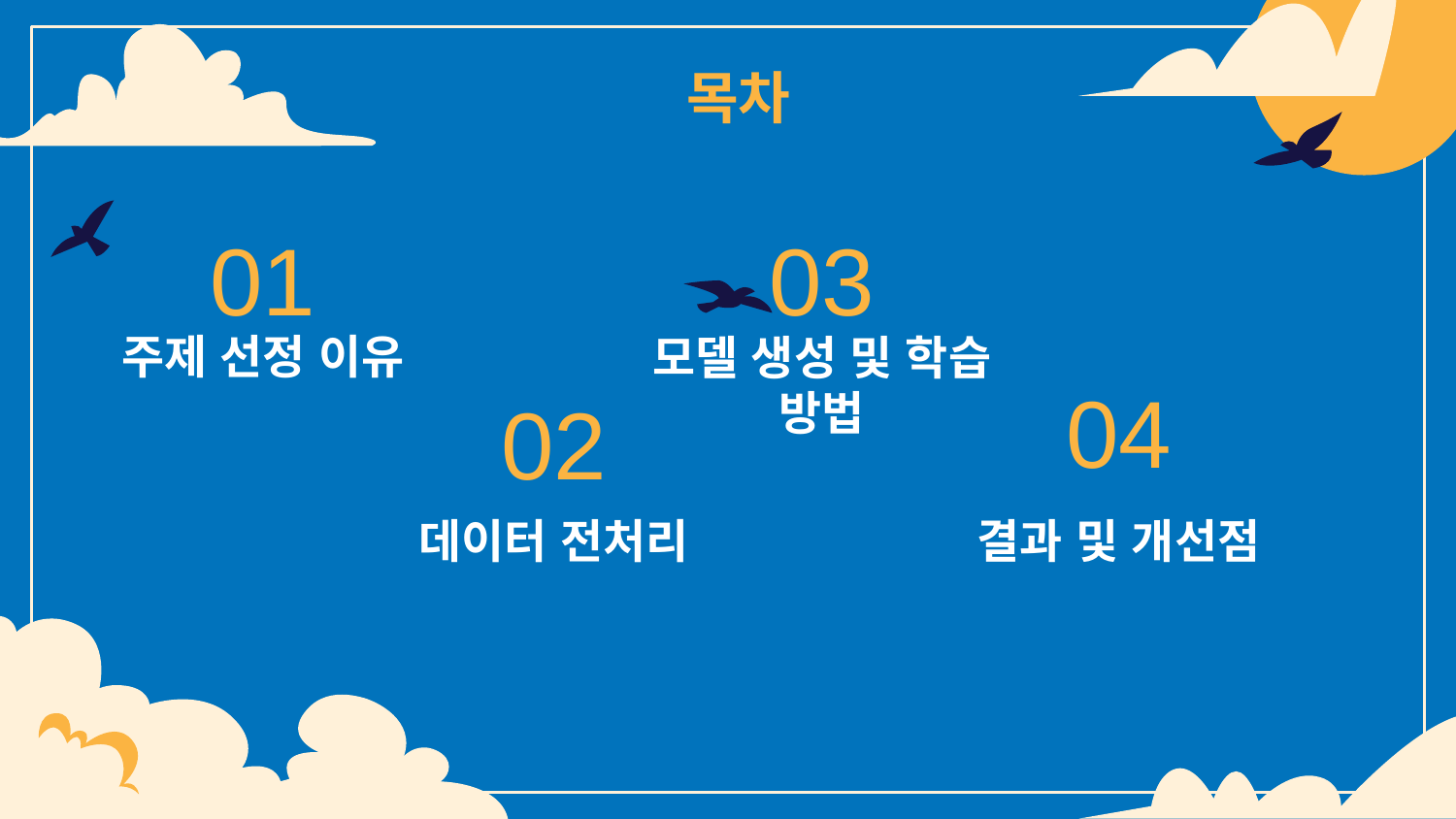

목차
01
03
# 주제 선정 이유
모델 생성 및 학습 방법
04
02
데이터 전처리
결과 및 개선점